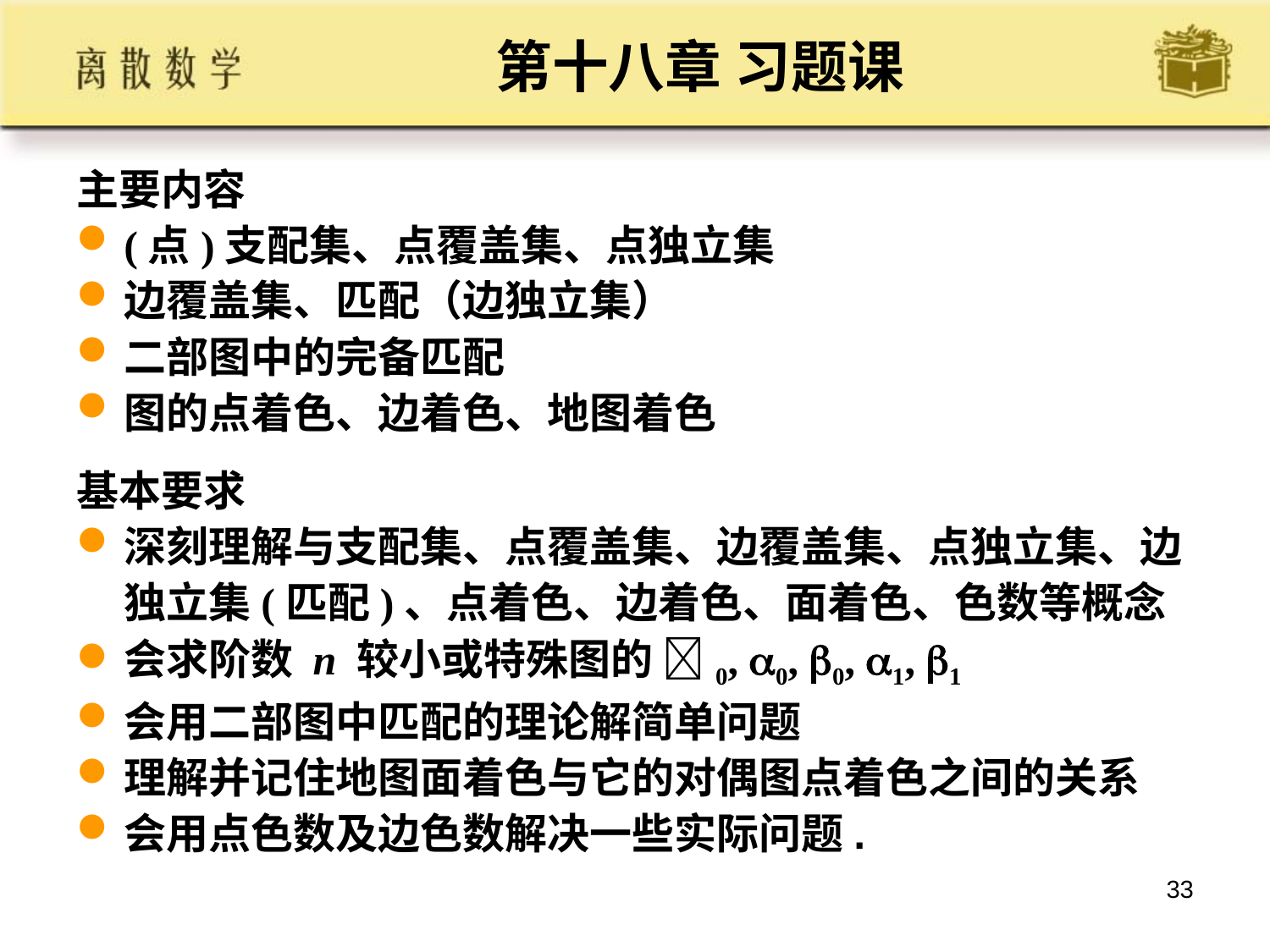

# 第十八章 习题课
主要内容
(点)支配集、点覆盖集、点独立集
边覆盖集、匹配（边独立集）
二部图中的完备匹配
图的点着色、边着色、地图着色
基本要求
深刻理解与支配集、点覆盖集、边覆盖集、点独立集、边独立集(匹配)、点着色、边着色、面着色、色数等概念
会求阶数 n 较小或特殊图的 γ0, α0, β0, α1, β1
会用二部图中匹配的理论解简单问题
理解并记住地图面着色与它的对偶图点着色之间的关系
会用点色数及边色数解决一些实际问题.
33